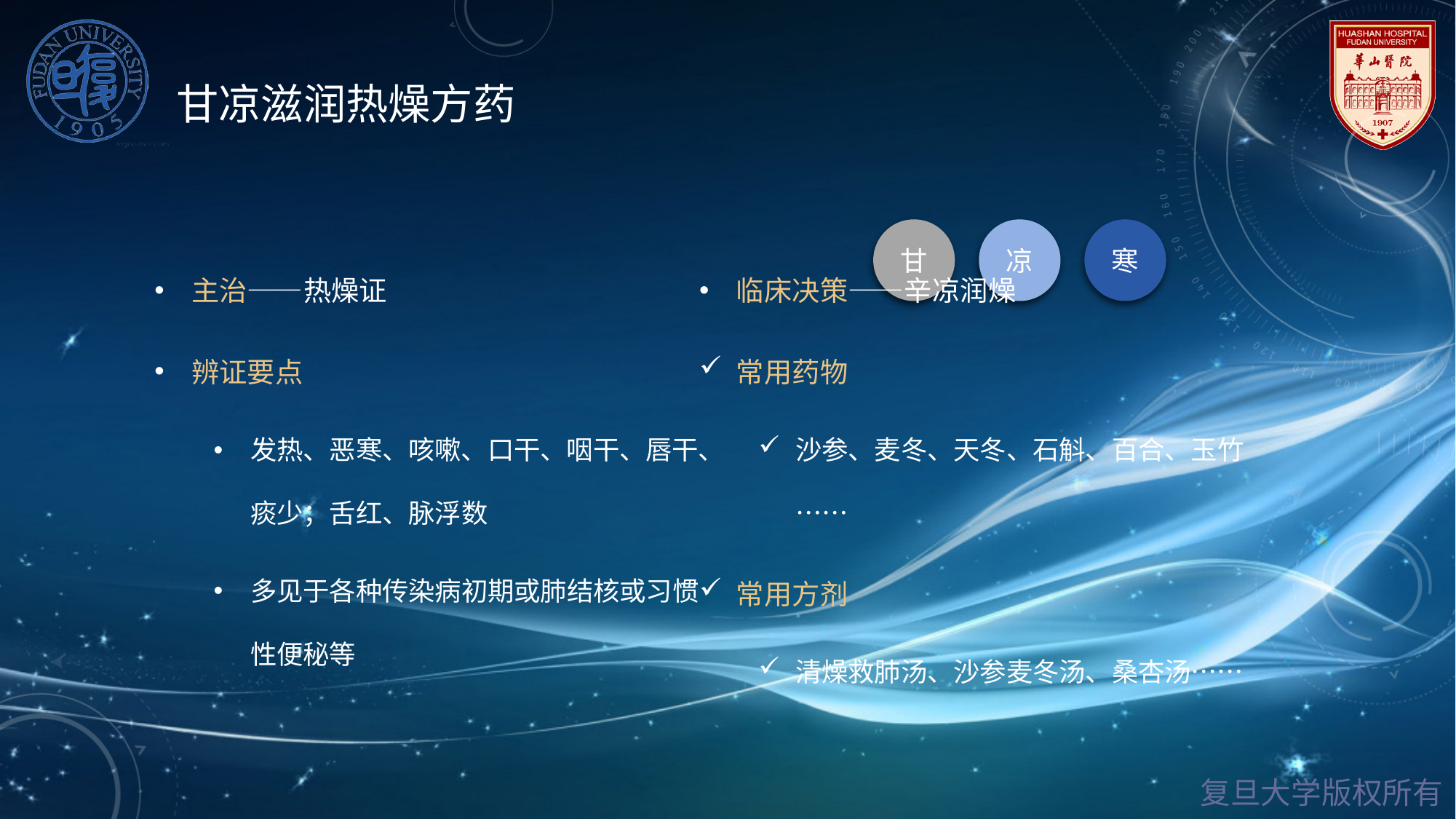

# 甘凉滋润热燥方药
主治——热燥证
辨证要点
发热、恶寒、咳嗽、口干、咽干、唇干、痰少；舌红、脉浮数
多见于各种传染病初期或肺结核或习惯性便秘等
临床决策——辛凉润燥
常用药物
沙参、麦冬、天冬、石斛、百合、玉竹……
常用方剂
清燥救肺汤、沙参麦冬汤、桑杏汤……
甘
凉
寒